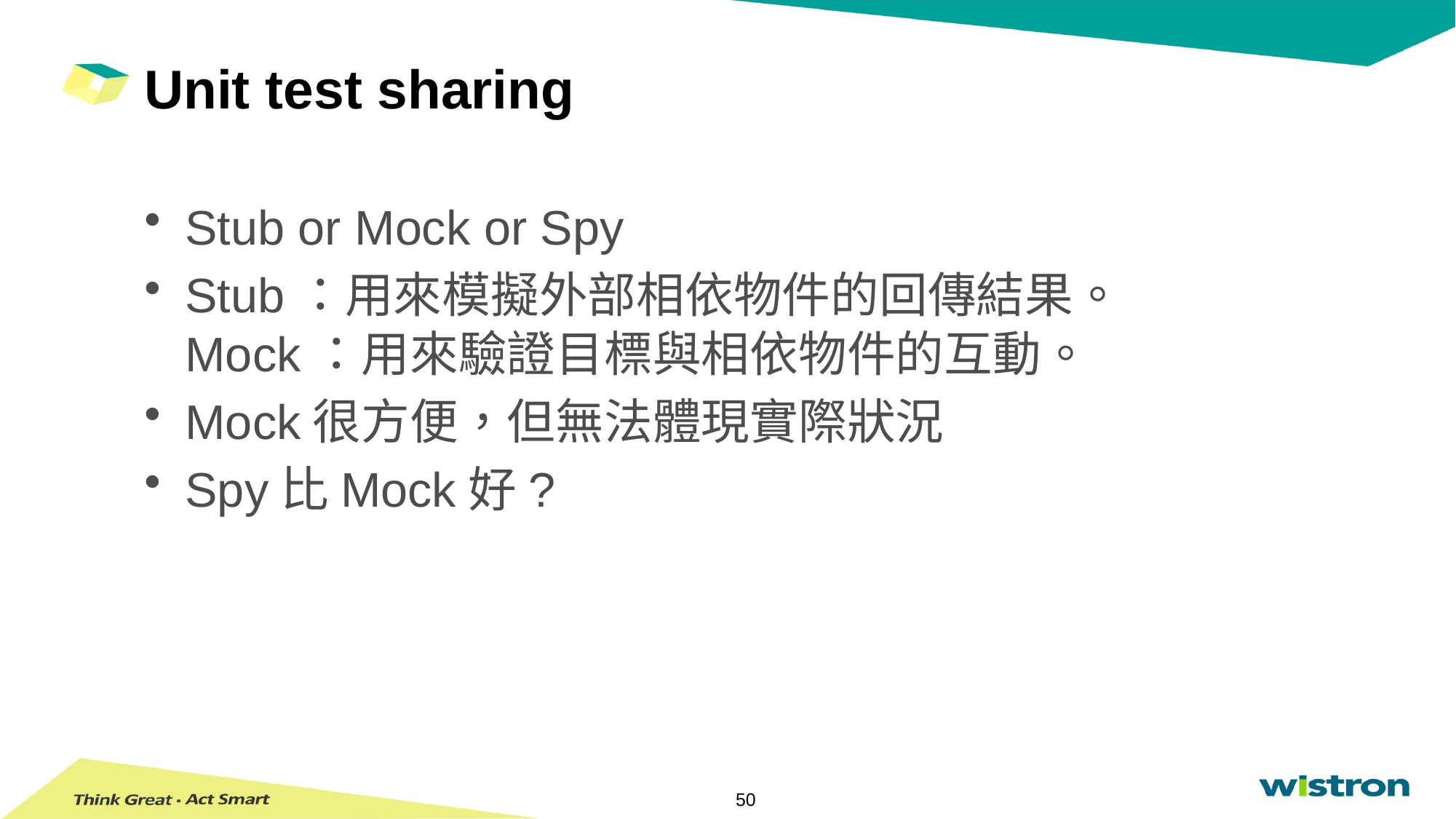

# Unit test sharing
Stub or Mock or Spy
Stub：用來模擬外部相依物件的回傳結果。
Mock：用來驗證目標與相依物件的互動。
Mock很方便，但無法體現實際狀況
Spy比Mock好?
50